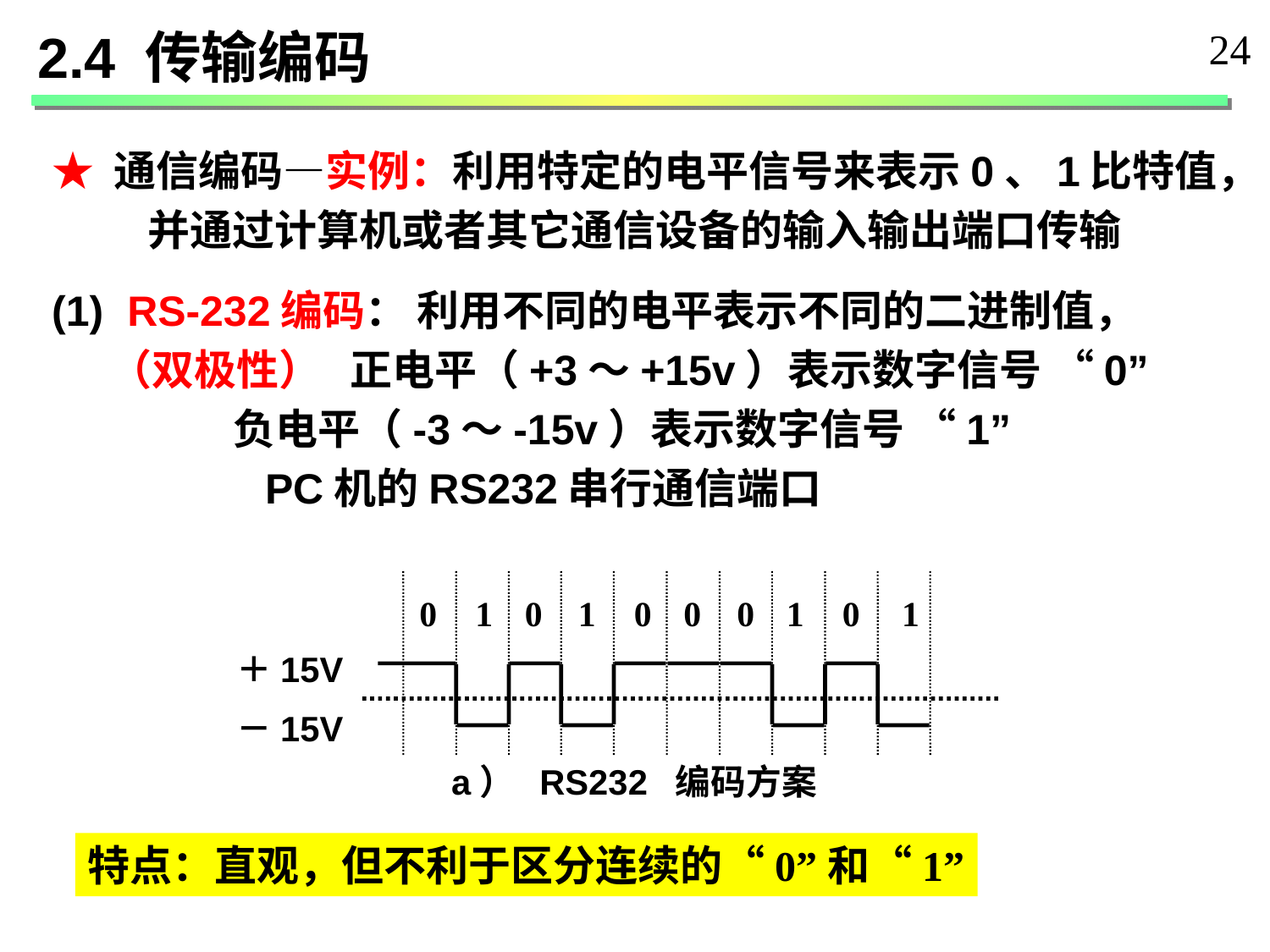

2.4 传输编码
24

★ 通信编码—实例：利用特定的电平信号来表示0、1比特值，
         并通过计算机或者其它通信设备的输入输出端口传输
(1)  RS-232编码： 利用不同的电平表示不同的二进制值，
     （双极性）   正电平（+3～+15v）表示数字信号 “0”
                  负电平（-3～-15v）表示数字信号 “1”
                  PC机的RS232串行通信端口

0
1
0
1
0
0
0
1
0
1
＋15V

－15V

a）  RS232  编码方案
特点：直观，但不利于区分连续的“0”和“1”